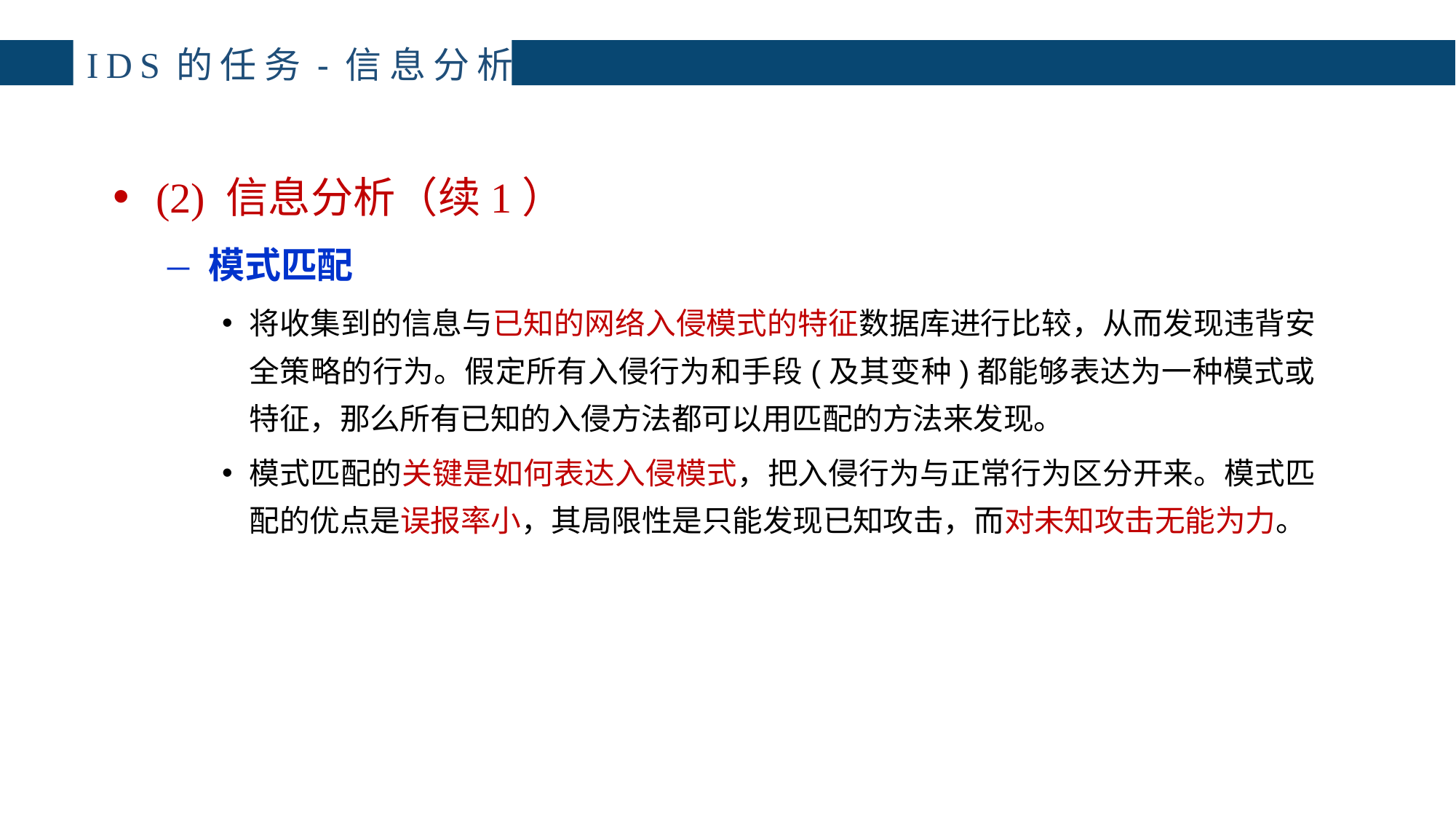

# IDS的任务-信息分析
(2) 信息分析（续1）
模式匹配
将收集到的信息与已知的网络入侵模式的特征数据库进行比较，从而发现违背安全策略的行为。假定所有入侵行为和手段(及其变种)都能够表达为一种模式或特征，那么所有已知的入侵方法都可以用匹配的方法来发现。
模式匹配的关键是如何表达入侵模式，把入侵行为与正常行为区分开来。模式匹配的优点是误报率小，其局限性是只能发现已知攻击，而对未知攻击无能为力。